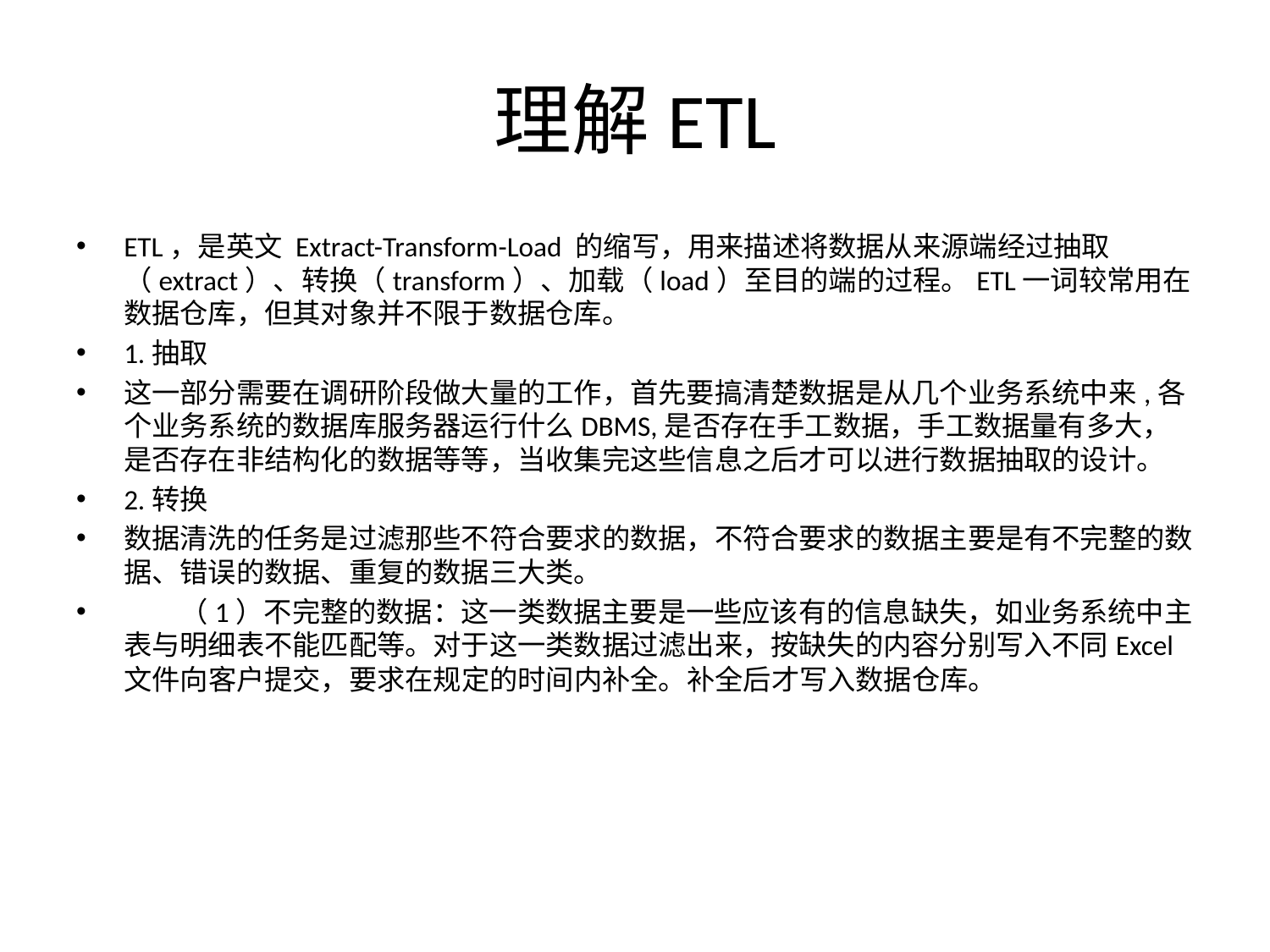

# 理解ETL
ETL，是英文 Extract-Transform-Load 的缩写，用来描述将数据从来源端经过抽取（extract）、转换（transform）、加载（load）至目的端的过程。ETL一词较常用在数据仓库，但其对象并不限于数据仓库。
1.抽取
这一部分需要在调研阶段做大量的工作，首先要搞清楚数据是从几个业务系统中来,各个业务系统的数据库服务器运行什么DBMS,是否存在手工数据，手工数据量有多大，是否存在非结构化的数据等等，当收集完这些信息之后才可以进行数据抽取的设计。
2.转换
数据清洗的任务是过滤那些不符合要求的数据，不符合要求的数据主要是有不完整的数据、错误的数据、重复的数据三大类。
　　（1）不完整的数据：这一类数据主要是一些应该有的信息缺失，如业务系统中主表与明细表不能匹配等。对于这一类数据过滤出来，按缺失的内容分别写入不同Excel文件向客户提交，要求在规定的时间内补全。补全后才写入数据仓库。